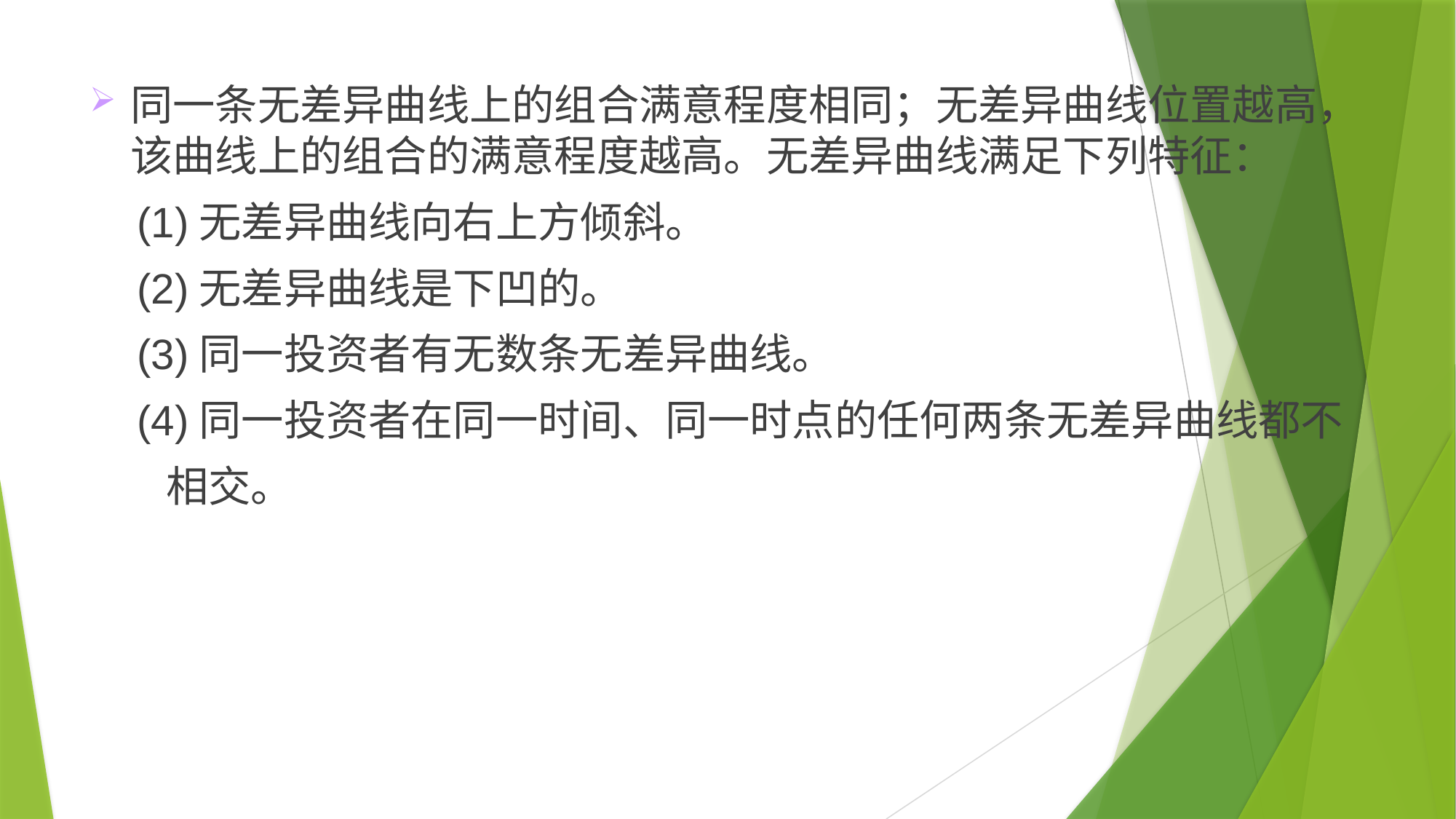

同一条无差异曲线上的组合满意程度相同；无差异曲线位置越高，该曲线上的组合的满意程度越高。无差异曲线满足下列特征：
    (1)无差异曲线向右上方倾斜。
    (2)无差异曲线是下凹的。
    (3)同一投资者有无数条无差异曲线。
    (4)同一投资者在同一时间、同一时点的任何两条无差异曲线都不
       相交。